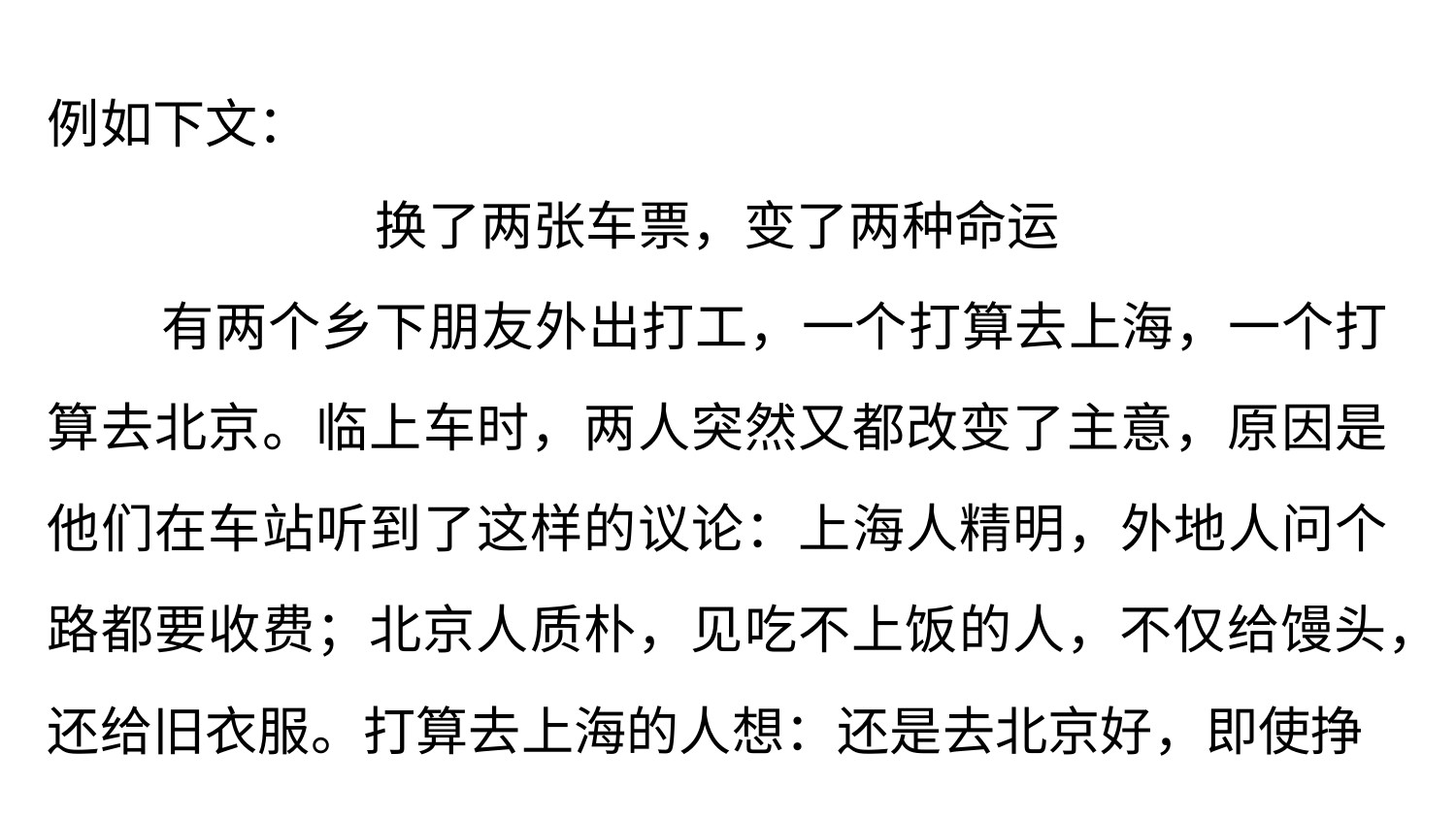

例如下文：
换了两张车票，变了两种命运
        有两个乡下朋友外出打工，一个打算去上海，一个打算去北京。临上车时，两人突然又都改变了主意，原因是他们在车站听到了这样的议论：上海人精明，外地人问个路都要收费；北京人质朴，见吃不上饭的人，不仅给馒头，还给旧衣服。打算去上海的人想：还是去北京好，即使挣